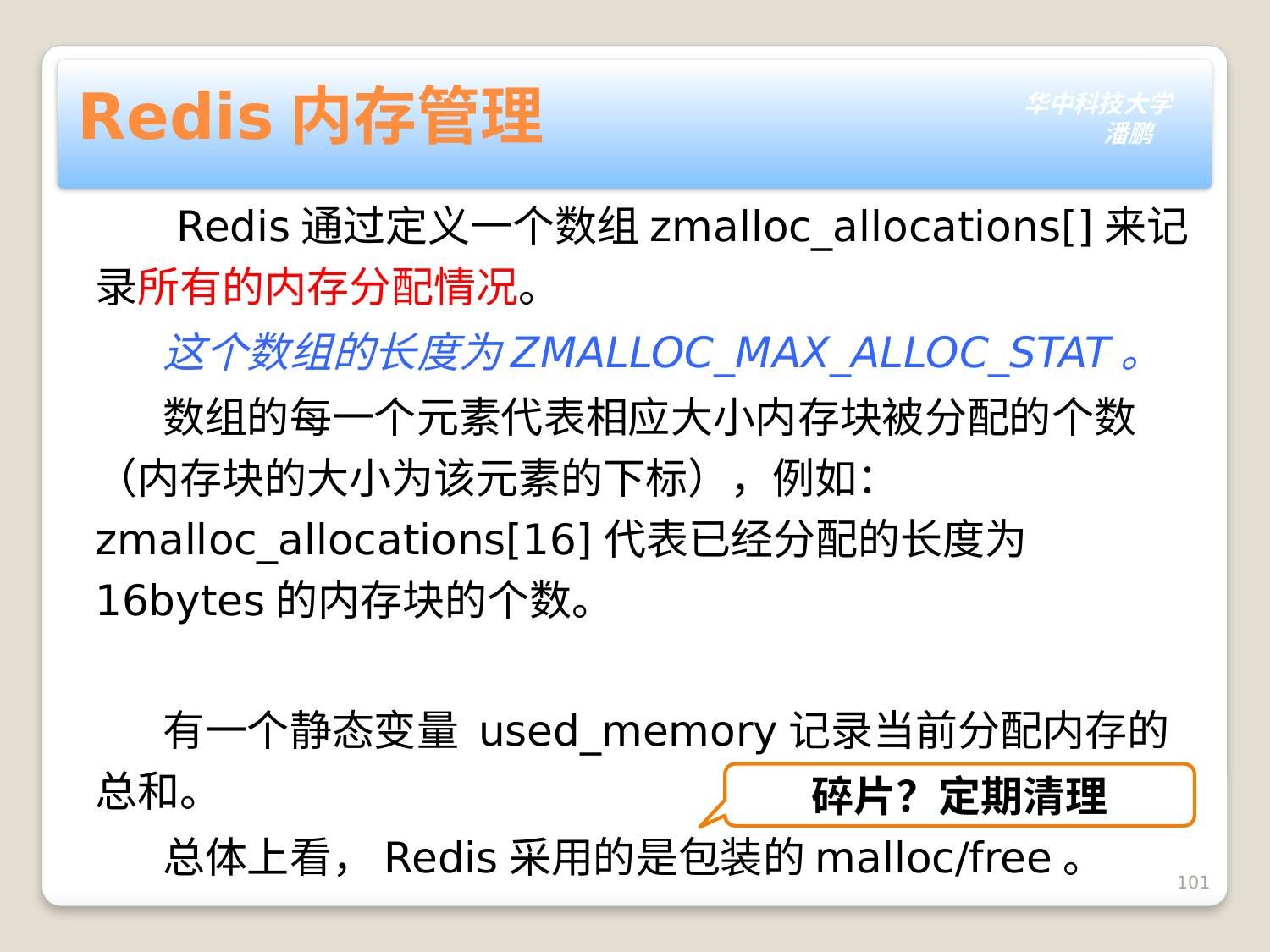

# Redis内存管理
      Redis通过定义一个数组zmalloc_allocations[]来记录所有的内存分配情况。
      这个数组的长度为ZMALLOC_MAX_ALLOC_STAT。
      数组的每一个元素代表相应大小内存块被分配的个数（内存块的大小为该元素的下标），例如：zmalloc_allocations[16]代表已经分配的长度为16bytes的内存块的个数。

      有一个静态变量 used_memory记录当前分配内存的总和。
      总体上看，Redis采用的是包装的malloc/free。
碎片？定期清理
101